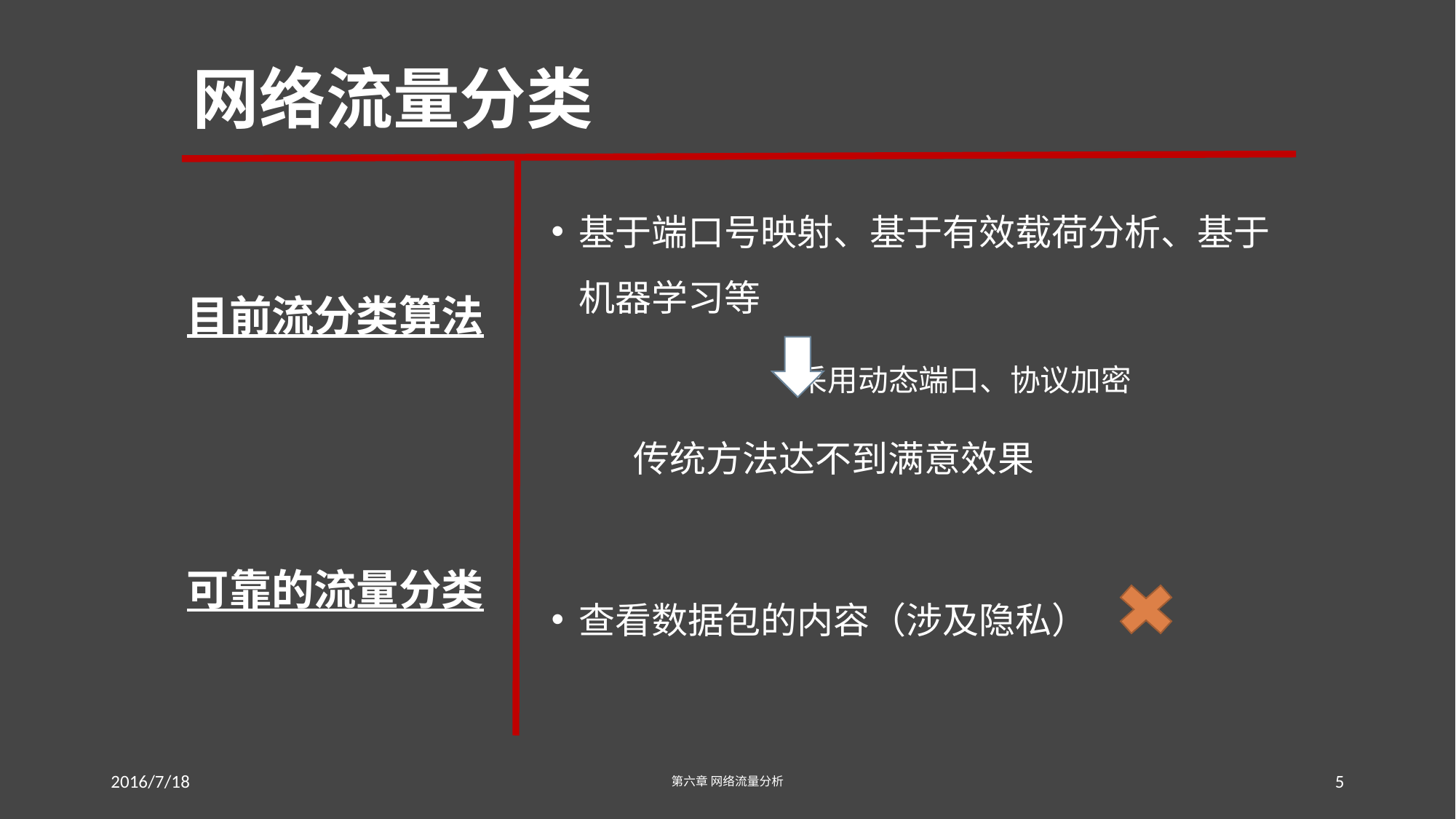

# 网络流量分类
基于端口号映射、基于有效载荷分析、基于机器学习等
                             采用动态端口、协议加密
         传统方法达不到满意效果

查看数据包的内容（涉及隐私）

目前流分类算法

可靠的流量分类

2016/7/18
第六章 网络流量分析
5